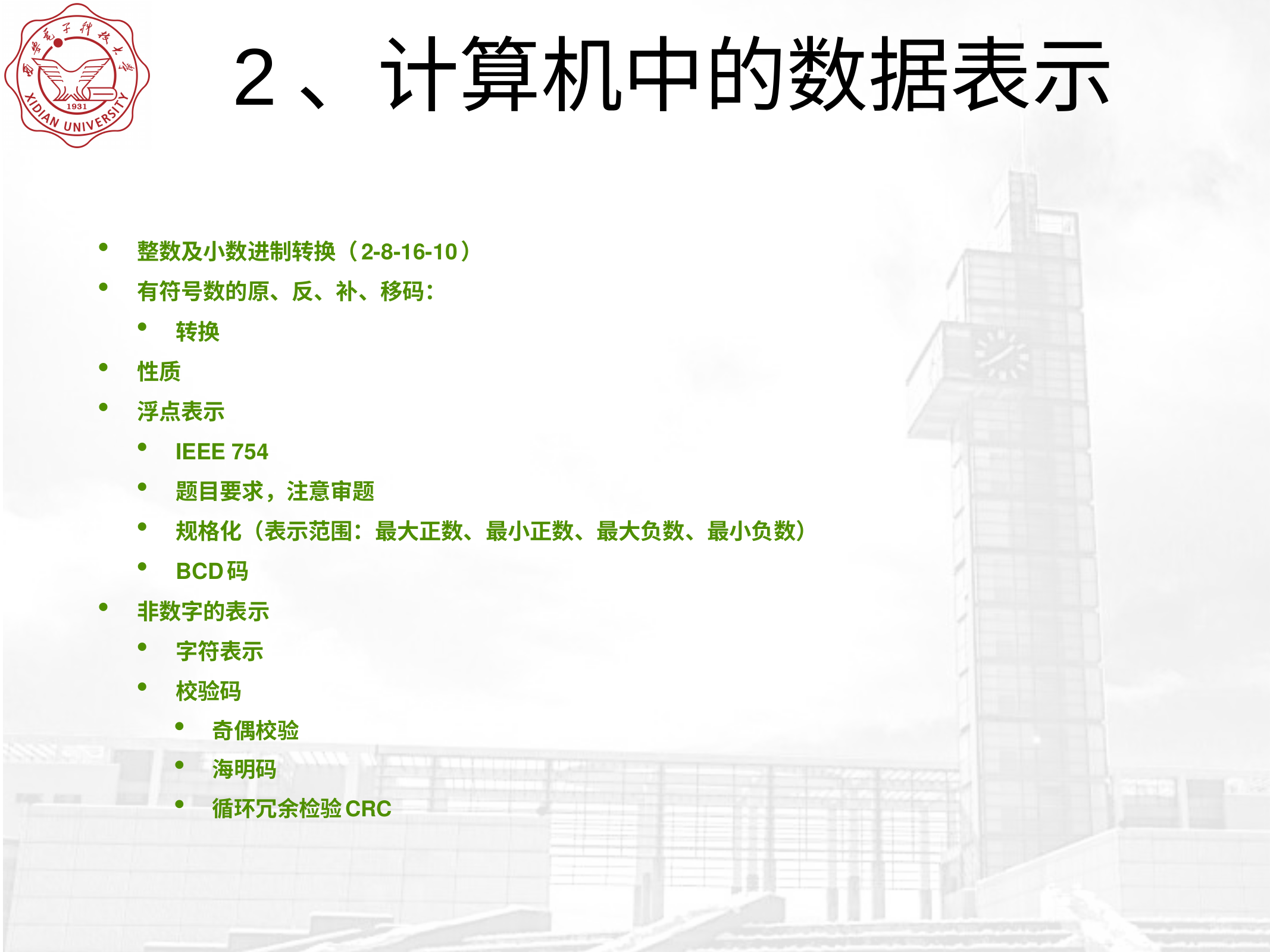

# 2、计算机中的数据表示
整数及小数进制转换（2-8-16-10）
有符号数的原、反、补、移码：
转换
性质
浮点表示
IEEE 754
题目要求，注意审题
规格化（表示范围：最大正数、最小正数、最大负数、最小负数）
BCD码
非数字的表示
字符表示
校验码
奇偶校验
海明码
循环冗余检验CRC